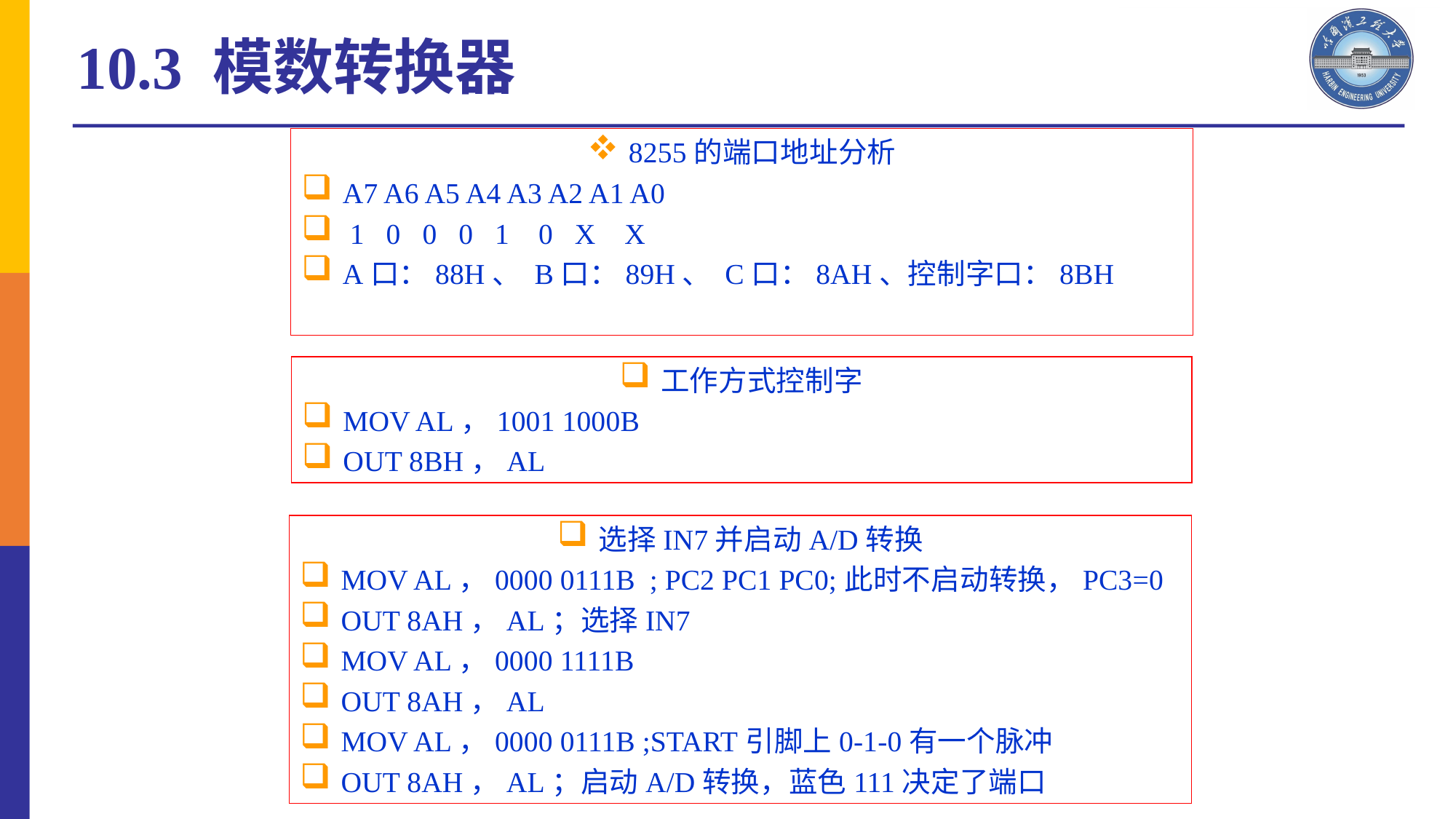

10.3 模数转换器
8255的端口地址分析
A7 A6 A5 A4 A3 A2 A1 A0
 1   0   0   0   1    0   X    X
A口：88H、 B口：89H、 C口：8AH、控制字口：8BH
工作方式控制字
MOV AL，1001 1000B
OUT 8BH，AL
选择IN7并启动A/D转换
MOV AL，0000 0111B  ; PC2 PC1 PC0;此时不启动转换，PC3=0
OUT 8AH，AL；选择IN7
MOV AL，0000 1111B
OUT 8AH，AL
MOV AL，0000 0111B ;START引脚上0-1-0有一个脉冲
OUT 8AH，AL；启动A/D转换，蓝色111决定了端口